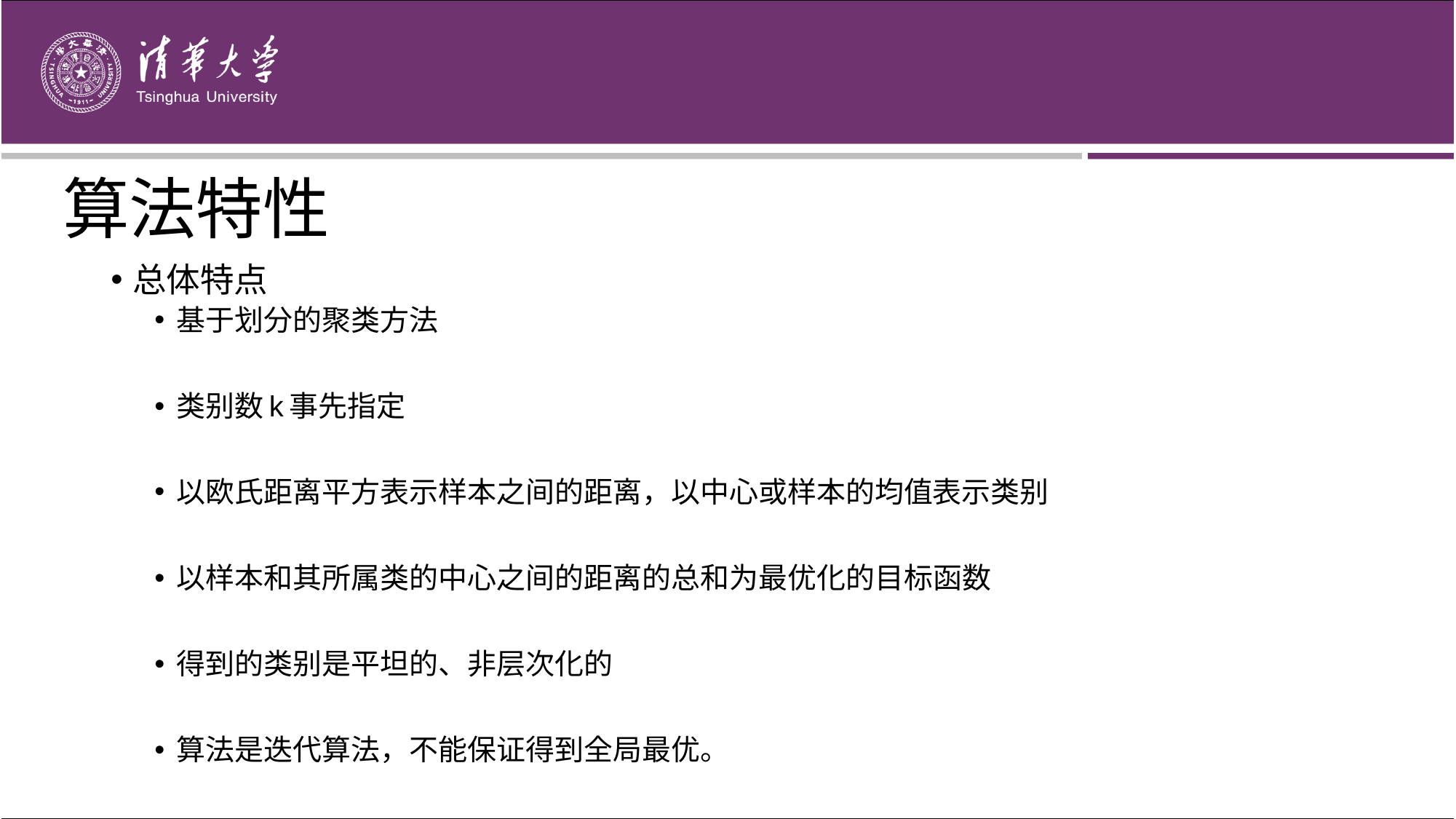

# 算法特性
总体特点
基于划分的聚类方法

类别数k事先指定

以欧氏距离平方表示样本之间的距离，以中心或样本的均值表示类别

以样本和其所属类的中心之间的距离的总和为最优化的目标函数

得到的类别是平坦的、非层次化的

算法是迭代算法，不能保证得到全局最优。